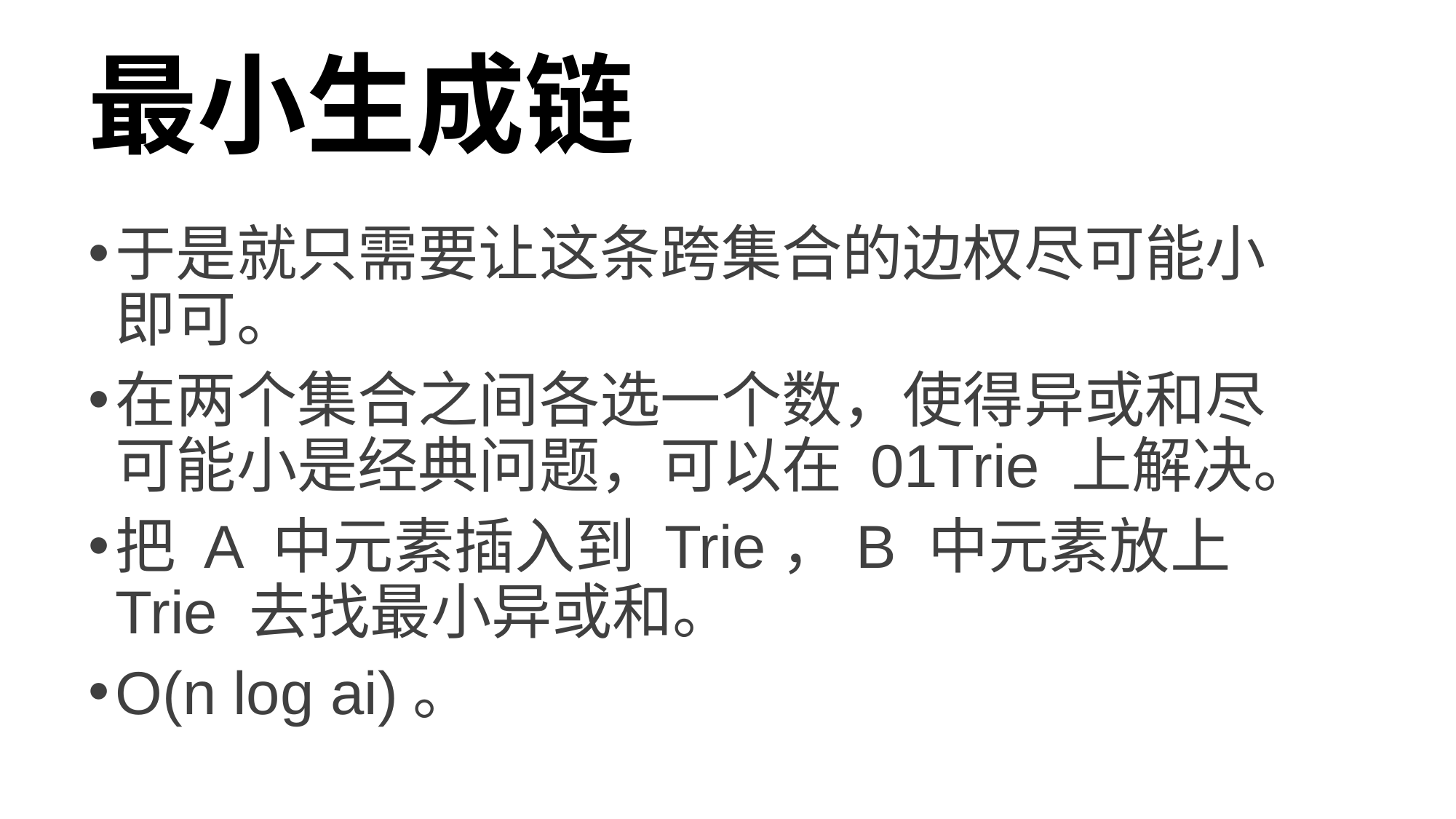

# 最小生成链
于是就只需要让这条跨集合的边权尽可能小即可。
在两个集合之间各选一个数，使得异或和尽可能小是经典问题，可以在 01Trie 上解决。
把 A 中元素插入到 Trie，B 中元素放上 Trie 去找最小异或和。
O(n log ai)。